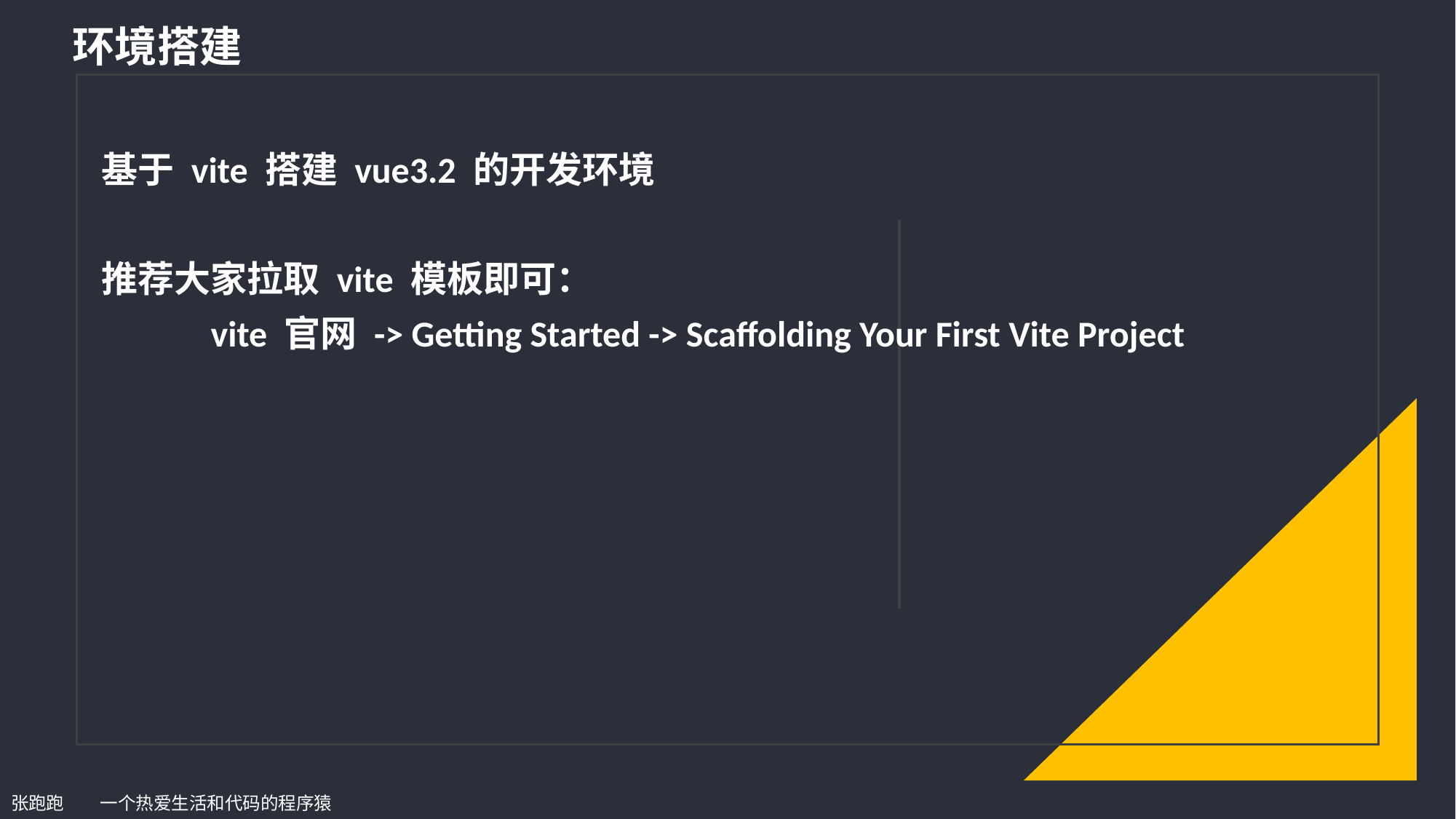

环境搭建

基于 vite 搭建 vue3.2 的开发环境

推荐大家拉取 vite 模板即可：
	vite 官网 -> Getting Started -> Scaffolding Your First Vite Project

张跑跑         一个热爱生活和代码的程序猿